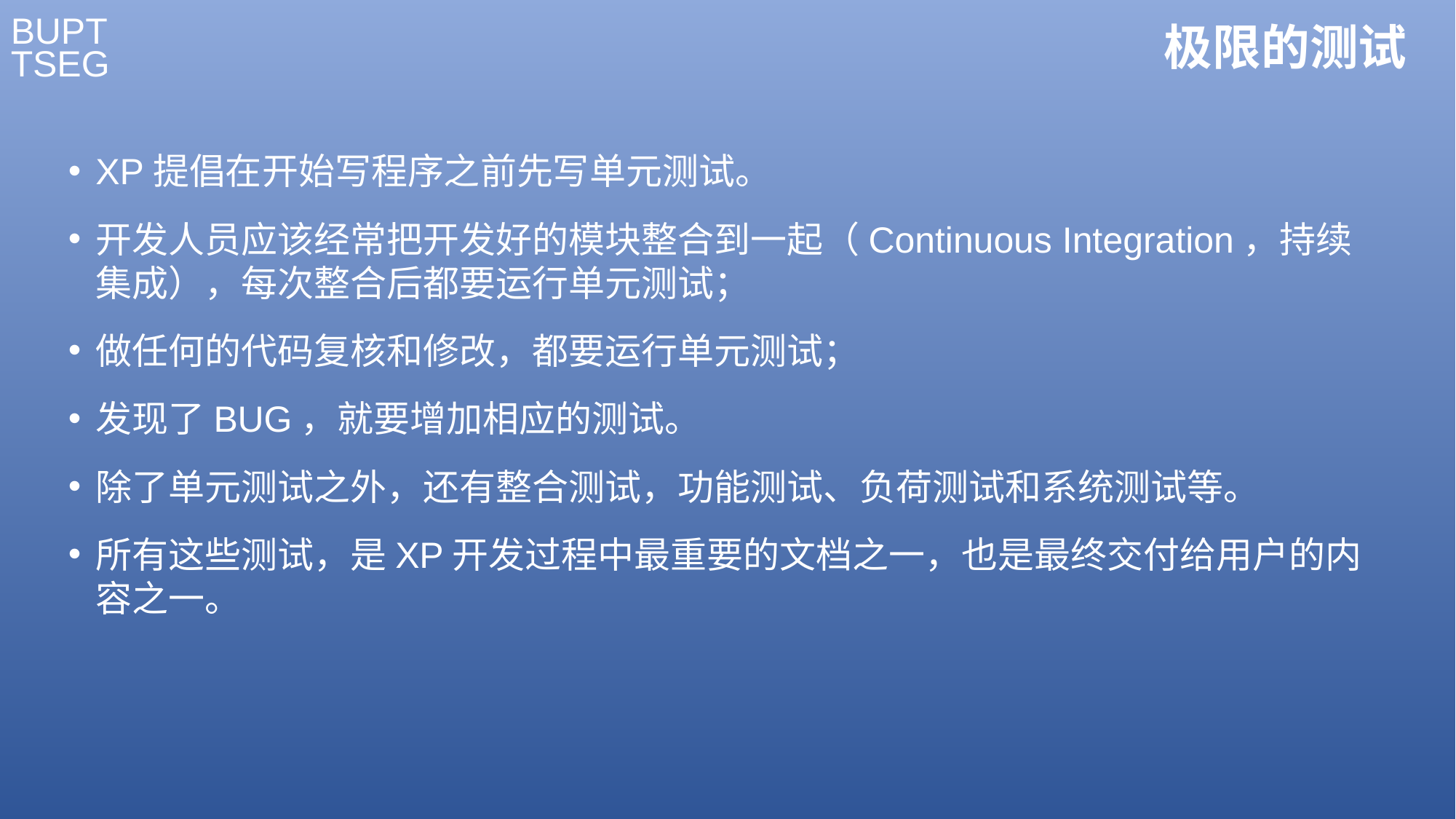

# 极限的测试
XP提倡在开始写程序之前先写单元测试。
开发人员应该经常把开发好的模块整合到一起（Continuous Integration，持续集成），每次整合后都要运行单元测试；
做任何的代码复核和修改，都要运行单元测试；
发现了BUG，就要增加相应的测试。
除了单元测试之外，还有整合测试，功能测试、负荷测试和系统测试等。
所有这些测试，是XP开发过程中最重要的文档之一，也是最终交付给用户的内容之一。